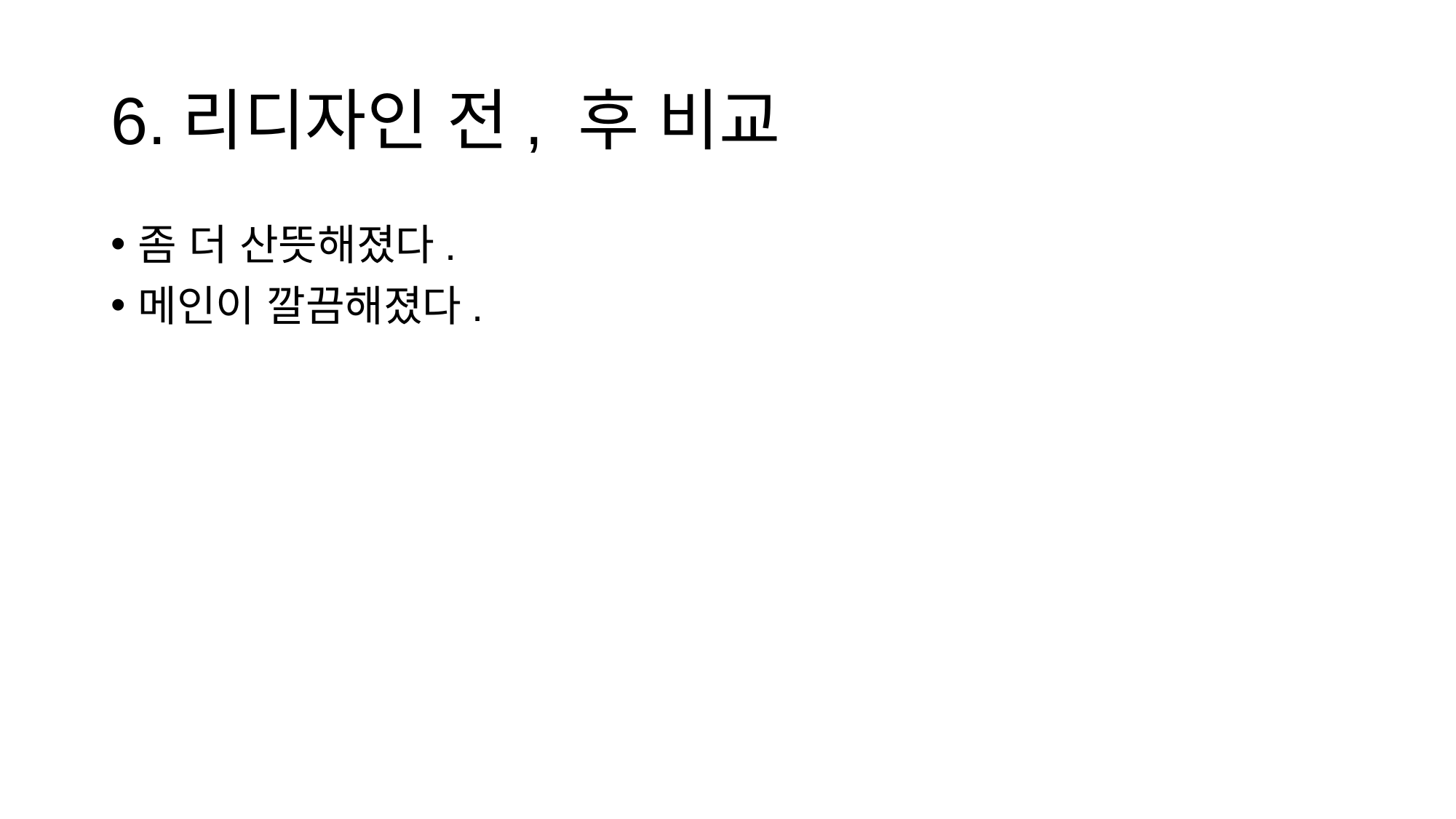

# 6.리디자인 전, 후 비교
좀 더 산뜻해졌다.
메인이 깔끔해졌다.